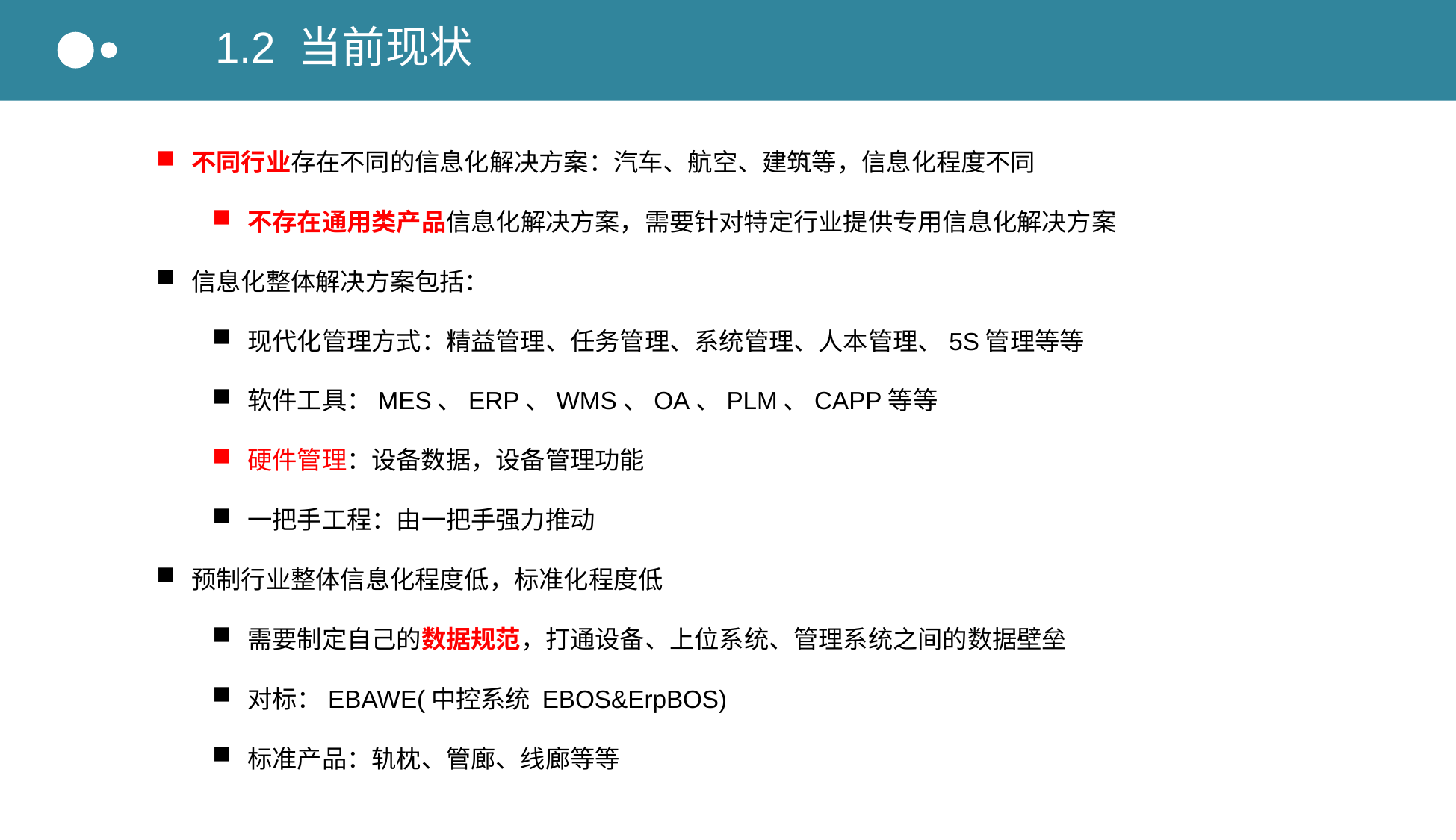

1.2 当前现状
不同行业存在不同的信息化解决方案：汽车、航空、建筑等，信息化程度不同
不存在通用类产品信息化解决方案，需要针对特定行业提供专用信息化解决方案
信息化整体解决方案包括：
现代化管理方式：精益管理、任务管理、系统管理、人本管理、5S管理等等
软件工具：MES、ERP、WMS、OA、PLM、CAPP等等
硬件管理：设备数据，设备管理功能
一把手工程：由一把手强力推动
预制行业整体信息化程度低，标准化程度低
需要制定自己的数据规范，打通设备、上位系统、管理系统之间的数据壁垒
对标：EBAWE(中控系统 EBOS&ErpBOS)
标准产品：轨枕、管廊、线廊等等